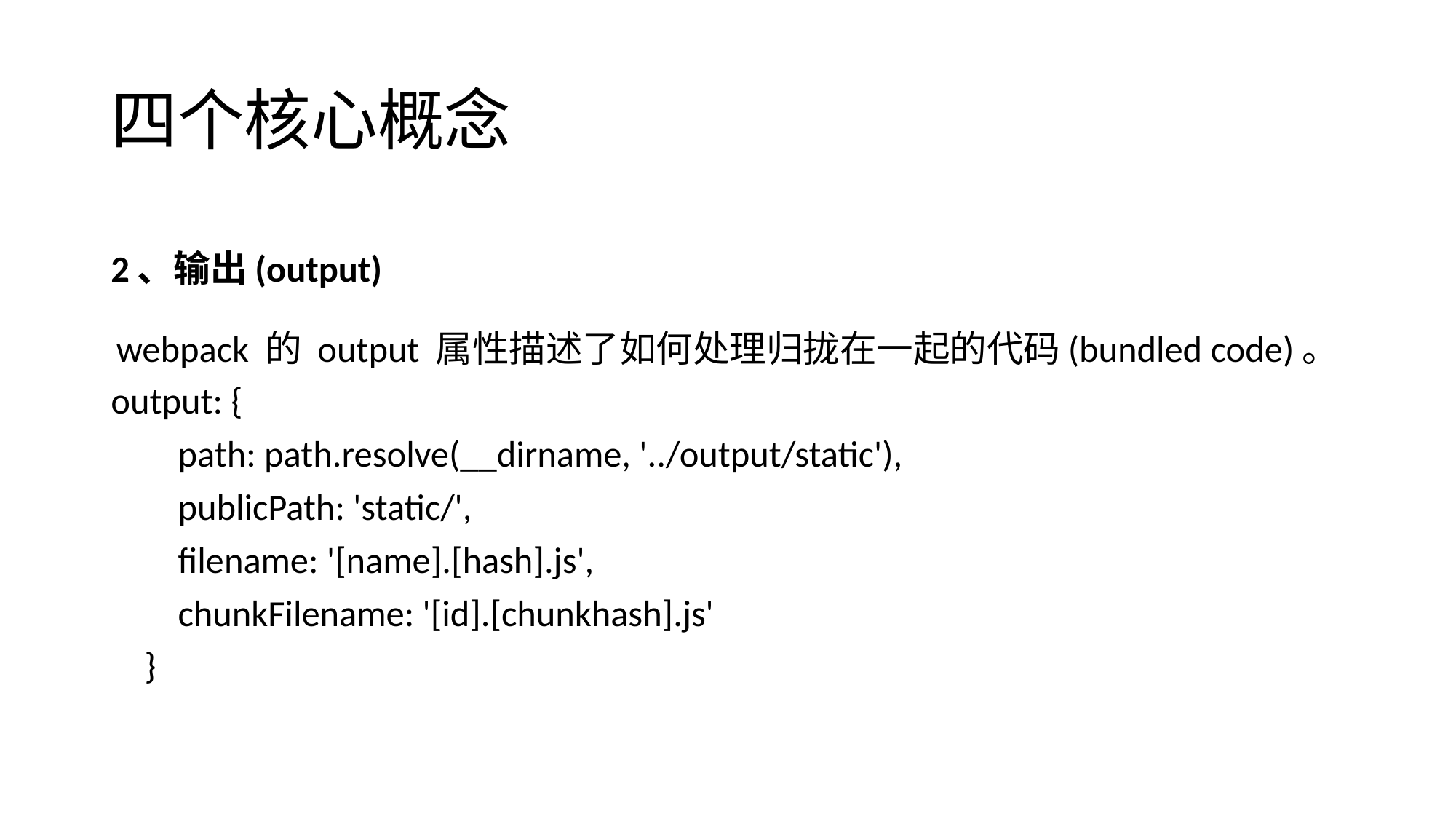

# 四个核心概念
2、输出(output)
 webpack 的 output 属性描述了如何处理归拢在一起的代码(bundled code)。
output: {
        path: path.resolve(__dirname, '../output/static'),
        publicPath: 'static/',
        filename: '[name].[hash].js',
        chunkFilename: '[id].[chunkhash].js'
    }